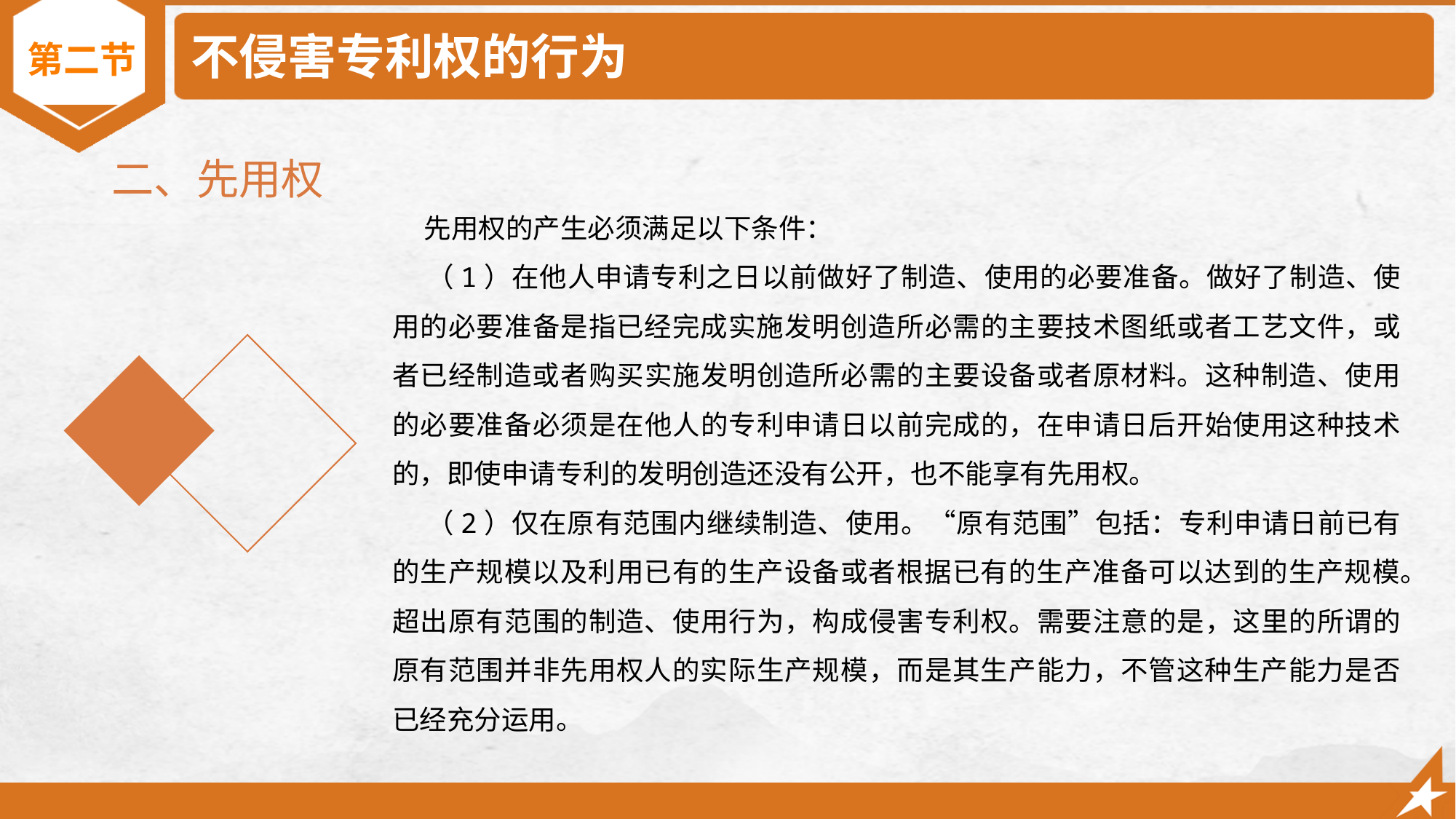

# 不侵害专利权的行为
第二节
二、先用权
    先用权的产生必须满足以下条件：
    （1）在他人申请专利之日以前做好了制造、使用的必要准备。做好了制造、使用的必要准备是指已经完成实施发明创造所必需的主要技术图纸或者工艺文件，或者已经制造或者购买实施发明创造所必需的主要设备或者原材料。这种制造、使用的必要准备必须是在他人的专利申请日以前完成的，在申请日后开始使用这种技术的，即使申请专利的发明创造还没有公开，也不能享有先用权。
    （2）仅在原有范围内继续制造、使用。“原有范围”包括：专利申请日前已有的生产规模以及利用已有的生产设备或者根据已有的生产准备可以达到的生产规模。超出原有范围的制造、使用行为，构成侵害专利权。需要注意的是，这里的所谓的原有范围并非先用权人的实际生产规模，而是其生产能力，不管这种生产能力是否已经充分运用。